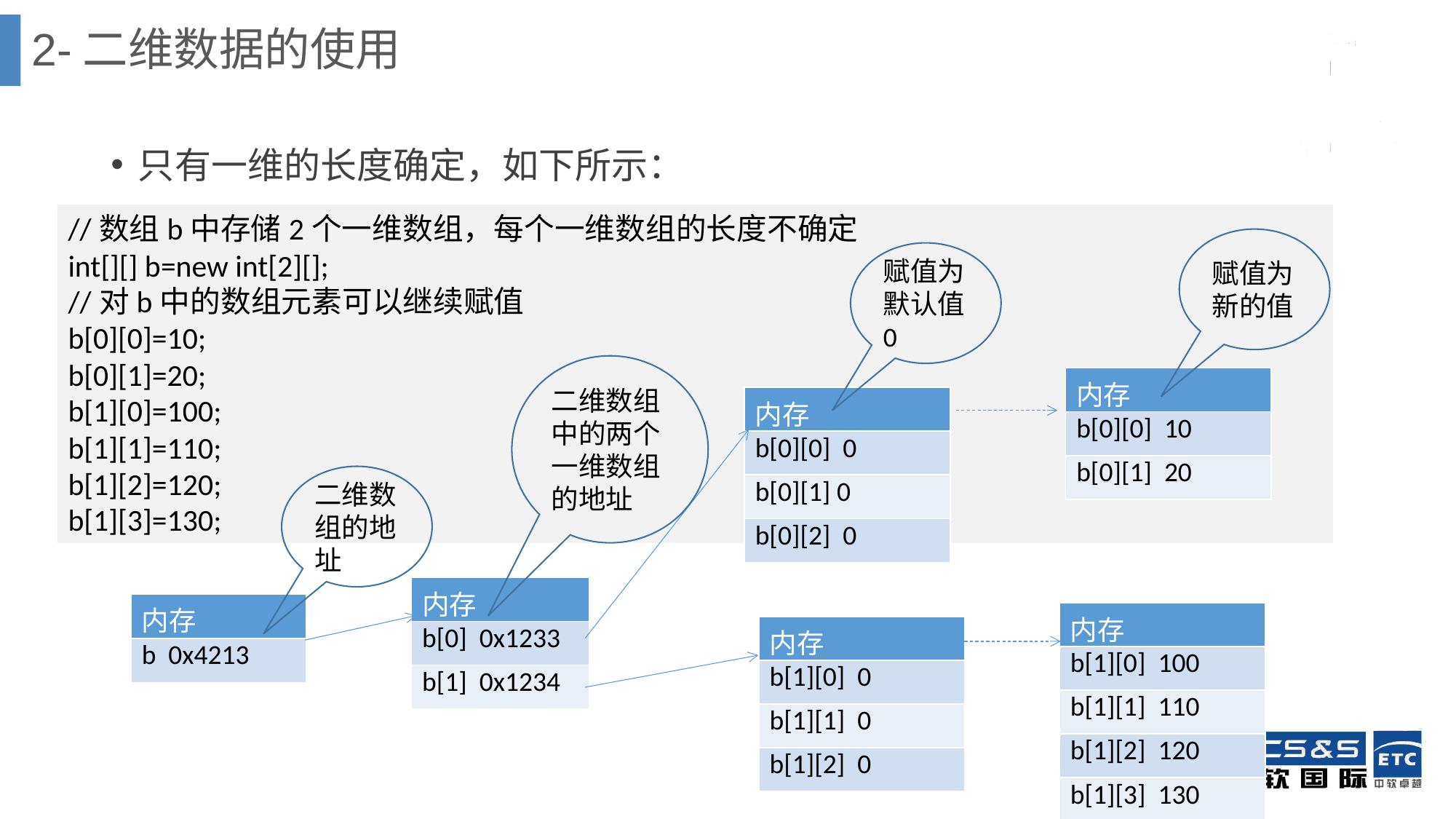

# 2-二维数据的使用
只有一维的长度确定，如下所示：
//数组b中存储2个一维数组，每个一维数组的长度不确定
int[][] b=new int[2][];
//对b中的数组元素可以继续赋值
b[0][0]=10;
b[0][1]=20;
b[1][0]=100;
b[1][1]=110;
b[1][2]=120;
b[1][3]=130;
赋值为新的值
赋值为默认值0
二维数组中的两个一维数组的地址
| 内存 |
| --- |
| b[0][0] 10 |
| b[0][1] 20 |
| 内存 |
| --- |
| b[0][0] 0 |
| b[0][1] 0 |
| b[0][2] 0 |
二维数组的地址
| 内存 |
| --- |
| b[0] 0x1233 |
| b[1] 0x1234 |
| 内存 |
| --- |
| b 0x4213 |
| 内存 |
| --- |
| b[1][0] 100 |
| b[1][1] 110 |
| b[1][2] 120 |
| b[1][3] 130 |
| 内存 |
| --- |
| b[1][0] 0 |
| b[1][1] 0 |
| b[1][2] 0 |